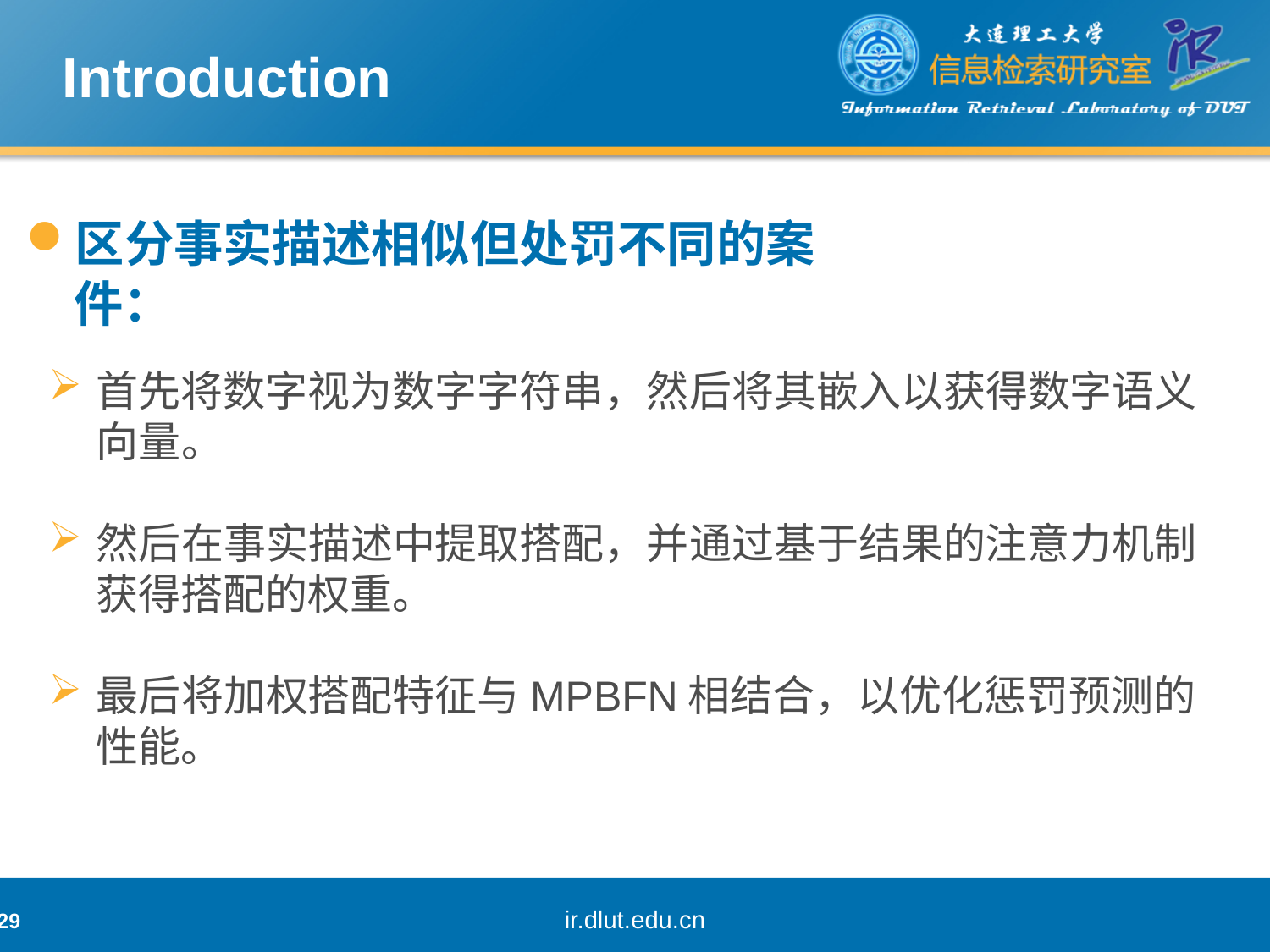

# Introduction
区分事实描述相似但处罚不同的案件：
首先将数字视为数字字符串，然后将其嵌入以获得数字语义向量。

然后在事实描述中提取搭配，并通过基于结果的注意力机制获得搭配的权重。

最后将加权搭配特征与MPBFN相结合，以优化惩罚预测的性能。